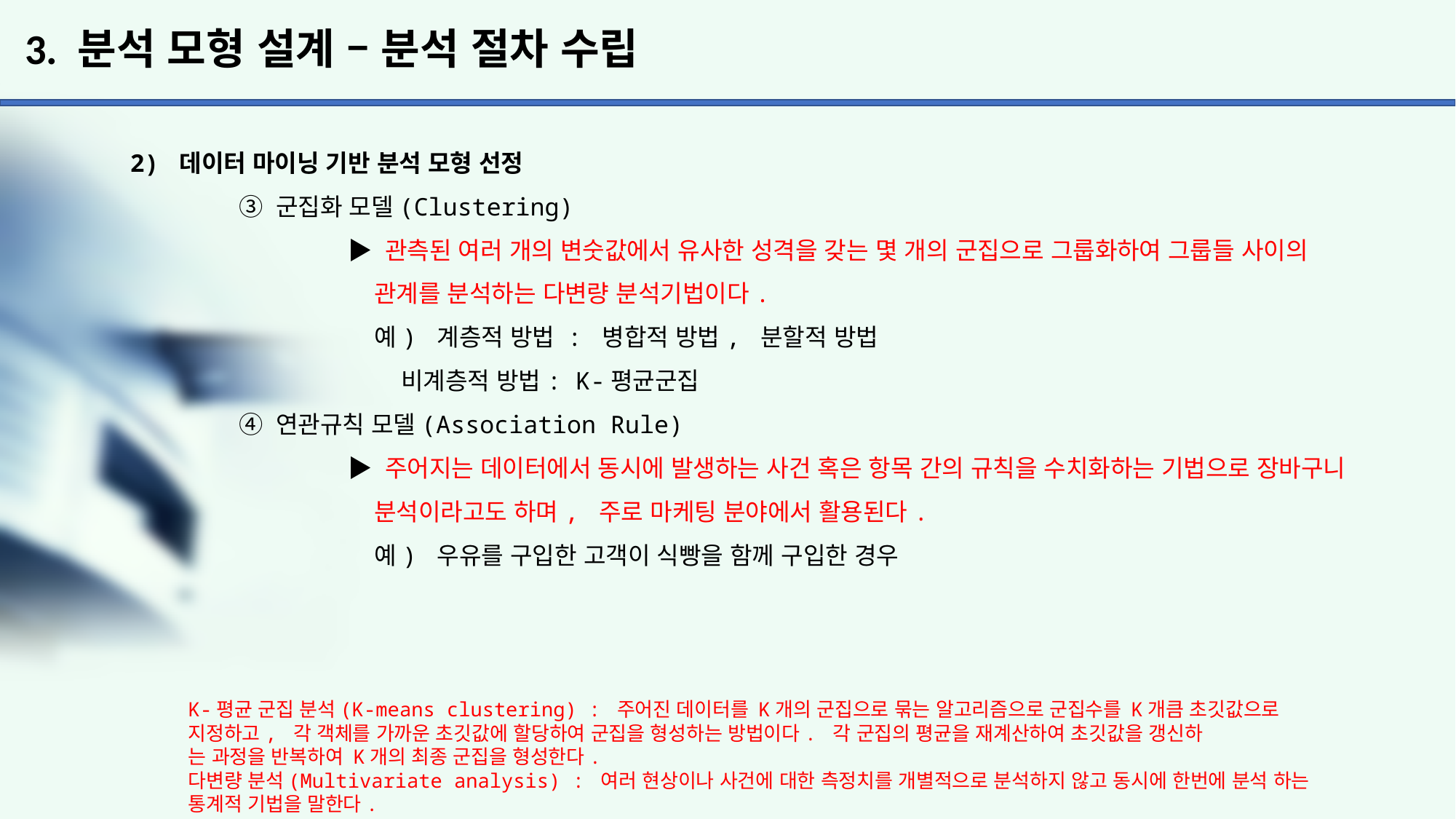

# 3. 분석 모형 설계 – 분석 절차 수립
2) 데이터 마이닝 기반 분석 모형 선정
	③ 군집화 모델(Clustering)
		▶ 관측된 여러 개의 변숫값에서 유사한 성격을 갖는 몇 개의 군집으로 그룹화하여 그룹들 사이의
		   관계를 분석하는 다변량 분석기법이다.
		   예) 계층적 방법 : 병합적 방법, 분할적 방법
		       비계층적 방법: K-평균군집
	④ 연관규칙 모델(Association Rule)
		▶ 주어지는 데이터에서 동시에 발생하는 사건 혹은 항목 간의 규칙을 수치화하는 기법으로 장바구니
		   분석이라고도 하며, 주로 마케팅 분야에서 활용된다.
		   예) 우유를 구입한 고객이 식빵을 함께 구입한 경우
K-평균 군집 분석(K-means clustering) : 주어진 데이터를 K개의 군집으로 묶는 알고리즘으로 군집수를 K개큼 초깃값으로 지정하고, 각 객체를 가까운 초깃값에 할당하여 군집을 형성하는 방법이다. 각 군집의 평균을 재계산하여 초깃값을 갱신하
는 과정을 반복하여 K개의 최종 군집을 형성한다.
다변량 분석(Multivariate analysis) : 여러 현상이나 사건에 대한 측정치를 개별적으로 분석하지 않고 동시에 한번에 분석 하는 통계적 기법을 말한다.